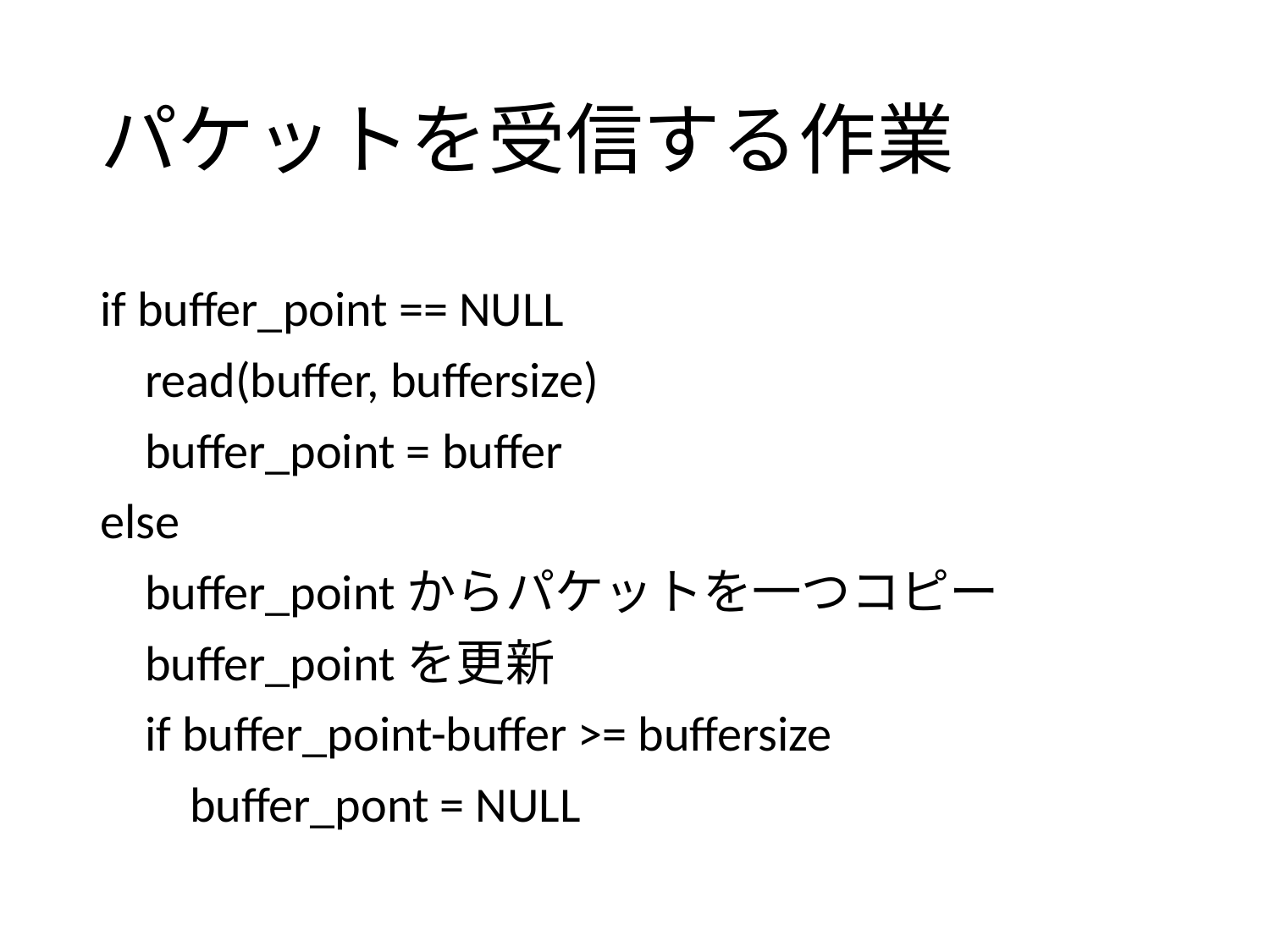

# パケットを受信する作業

if buffer_point == NULL
    read(buffer, buffersize)
    buffer_point = buffer
else
    buffer_pointからパケットを一つコピー
    buffer_pointを更新
    if buffer_point-buffer >= buffersize
        buffer_pont = NULL